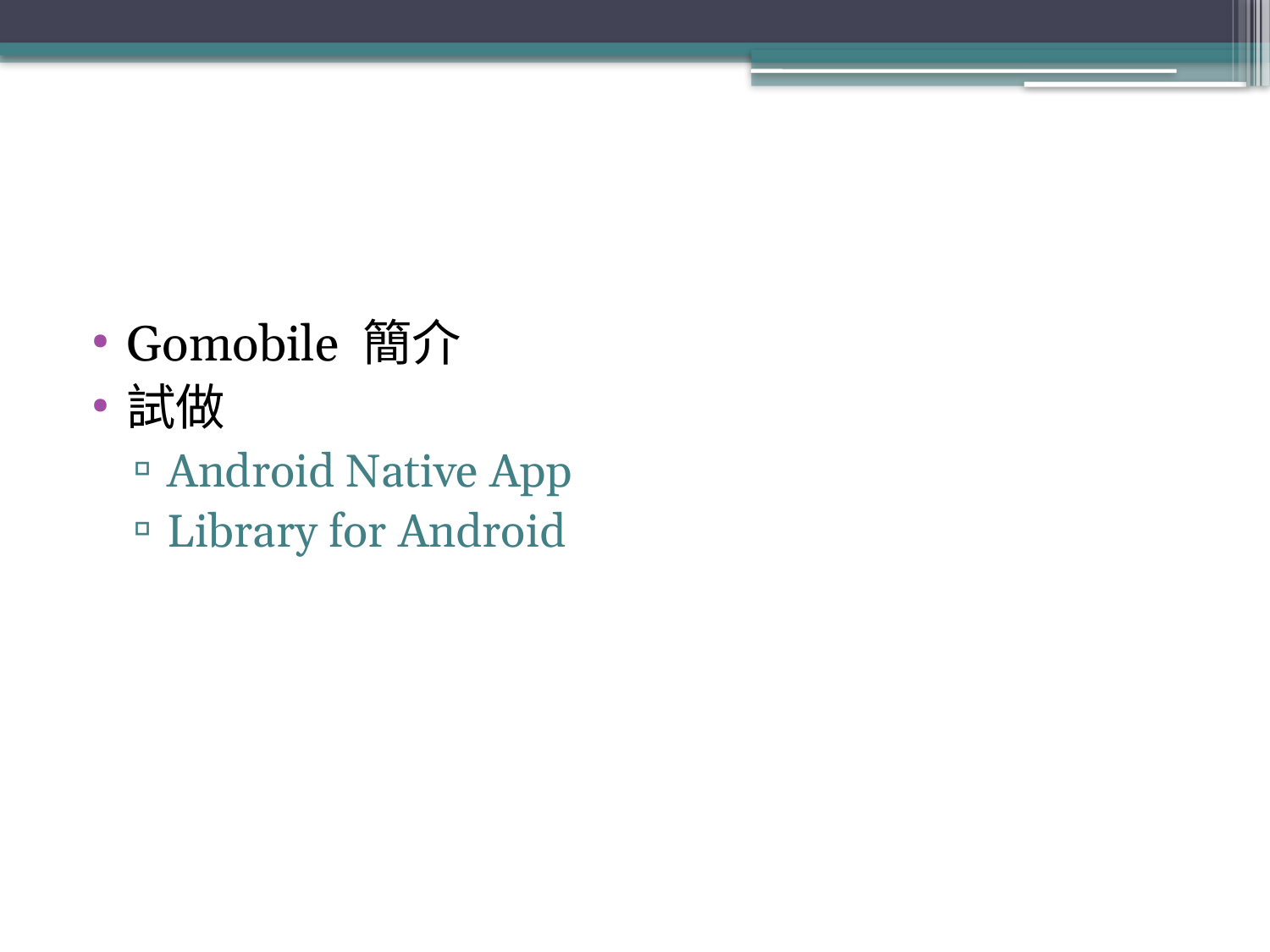

#
Gomobile 簡介
試做
Android Native App
Library for Android